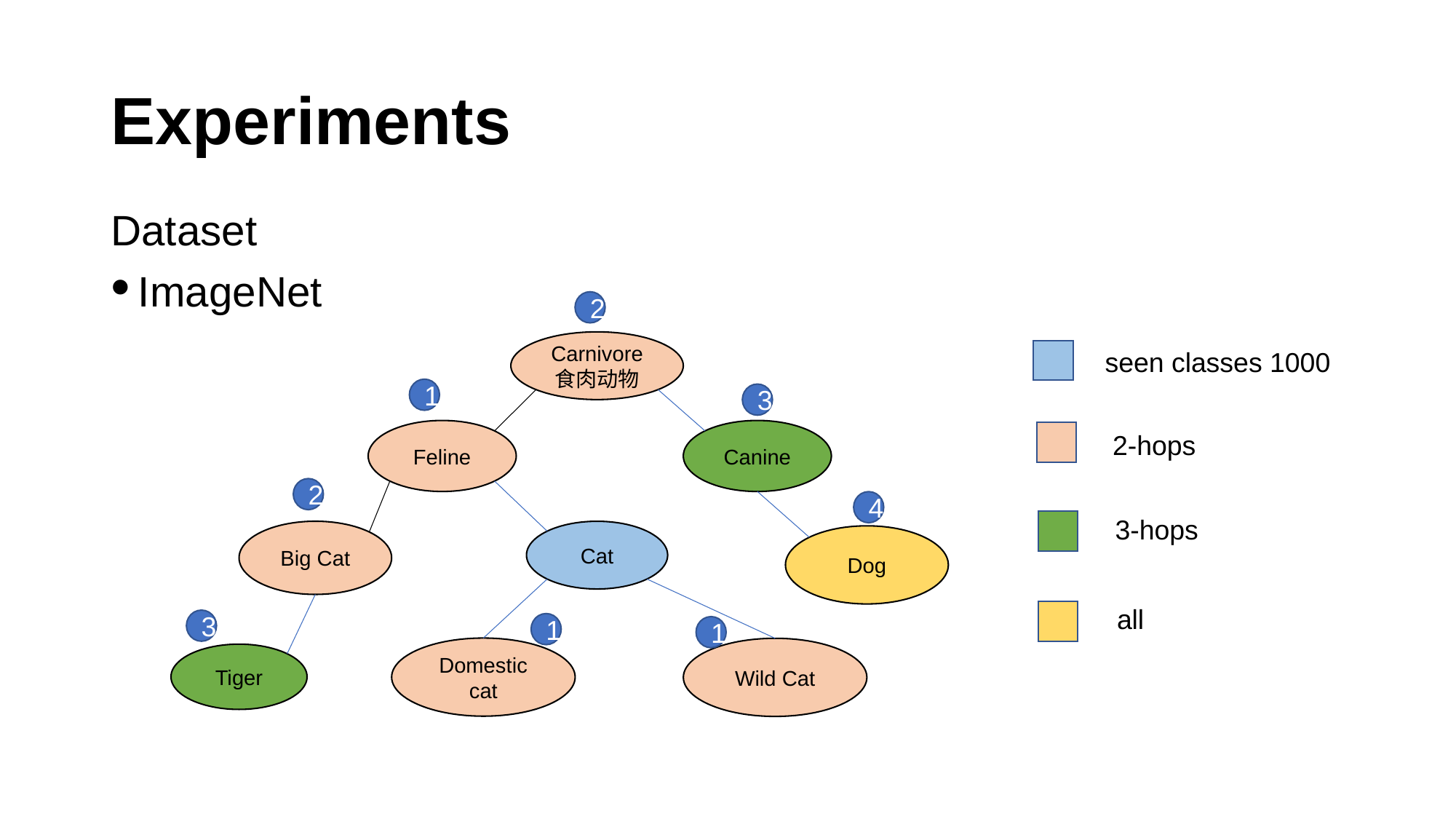

# Experiments
Dataset
ImageNet

2
Carnivore
食肉动物
Feline
Canine
Big Cat
Cat
Dog
Domestic cat
Wild Cat
Tiger
seen classes 1000

1
3

2-hops
2
4
3-hops

all

3
1
1